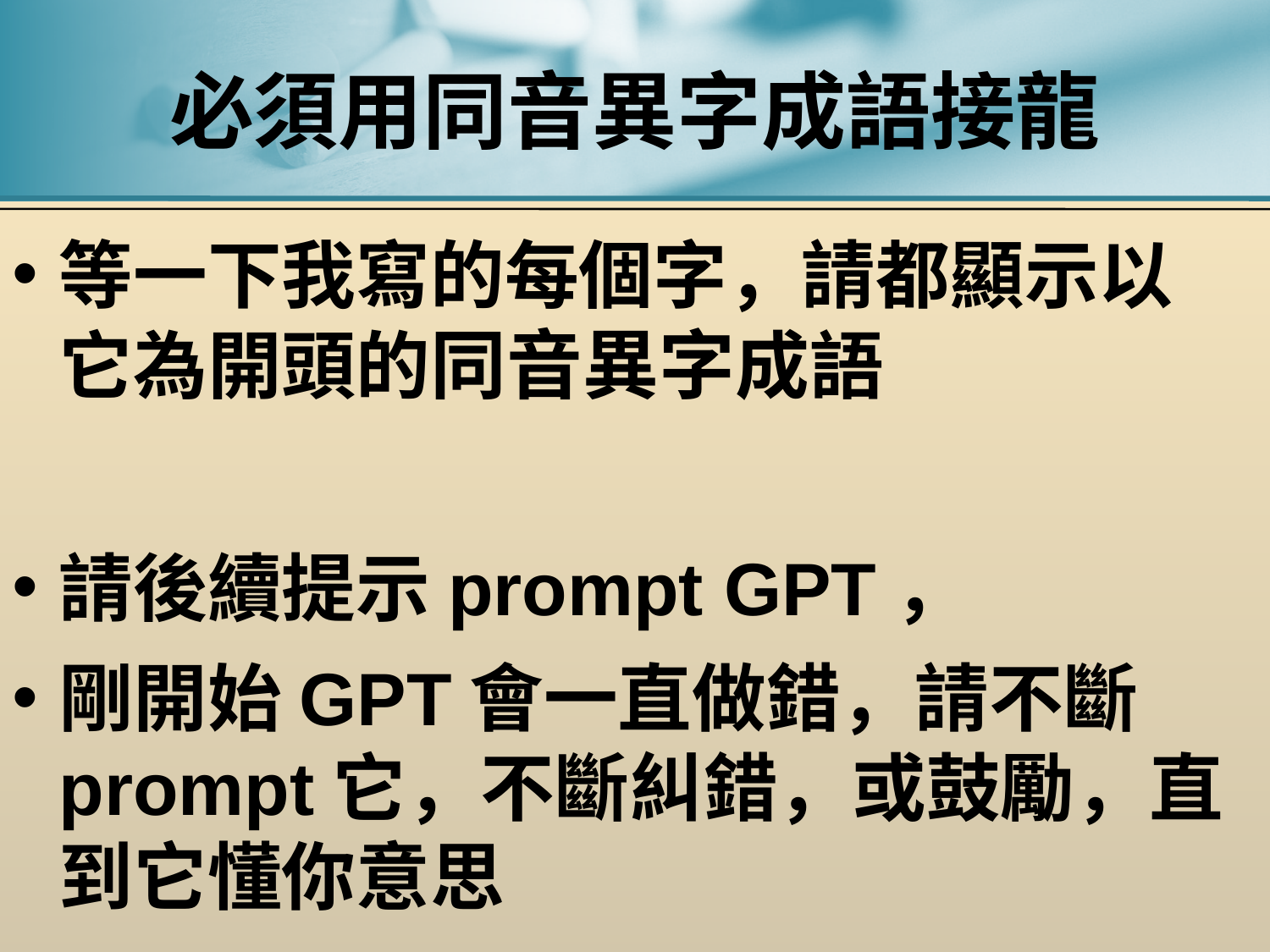

# 必須用同音異字成語接龍
等一下我寫的每個字，請都顯示以它為開頭的同音異字成語

請後續提示prompt GPT，
剛開始GPT會一直做錯，請不斷prompt它，不斷糾錯，或鼓勵，直到它懂你意思